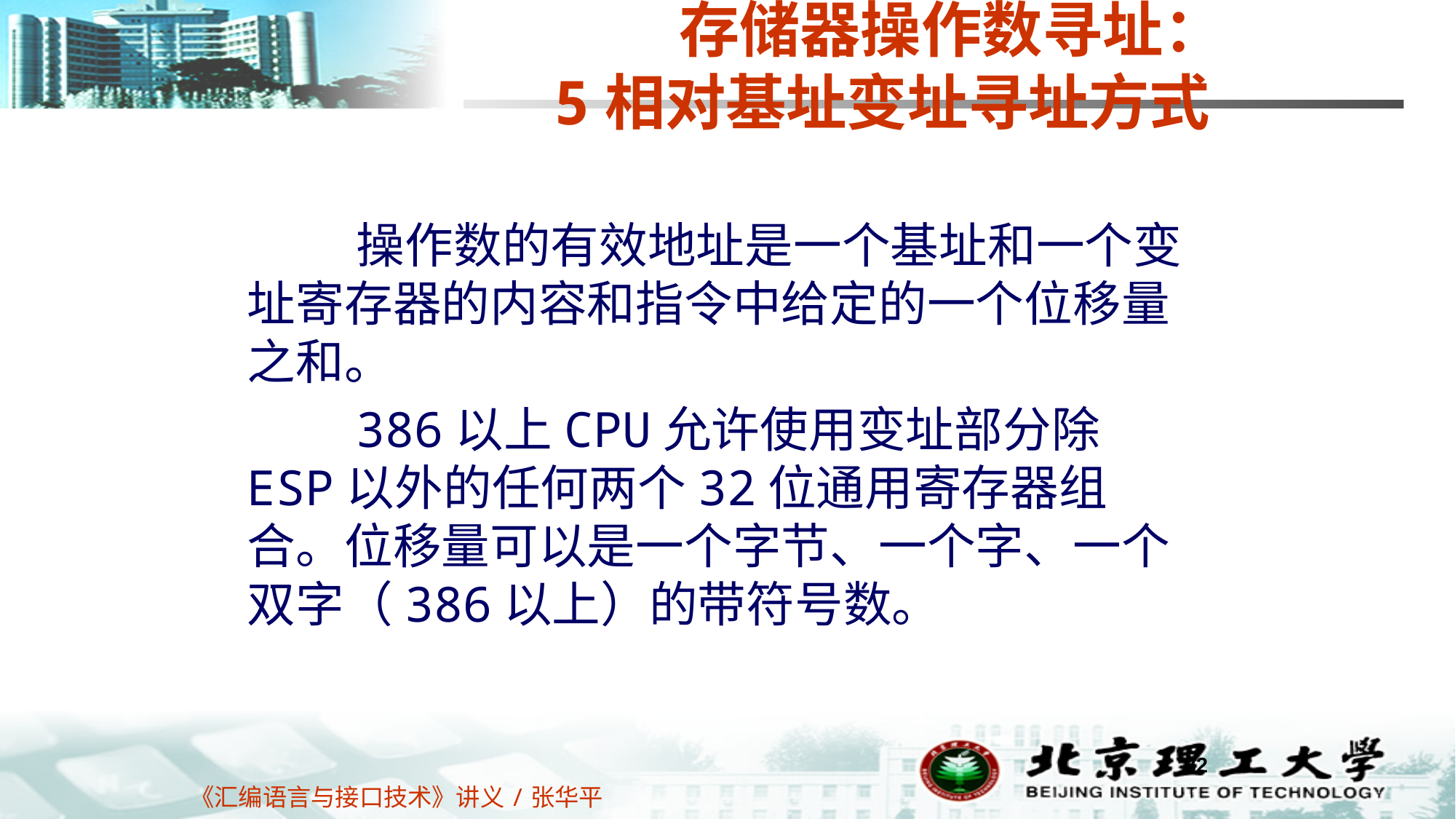

存储器操作数寻址：
5相对基址变址寻址方式
	操作数的有效地址是一个基址和一个变址寄存器的内容和指令中给定的一个位移量之和。
	386以上CPU允许使用变址部分除ESP以外的任何两个32位通用寄存器组合。位移量可以是一个字节、一个字、一个双字（386以上）的带符号数。
32